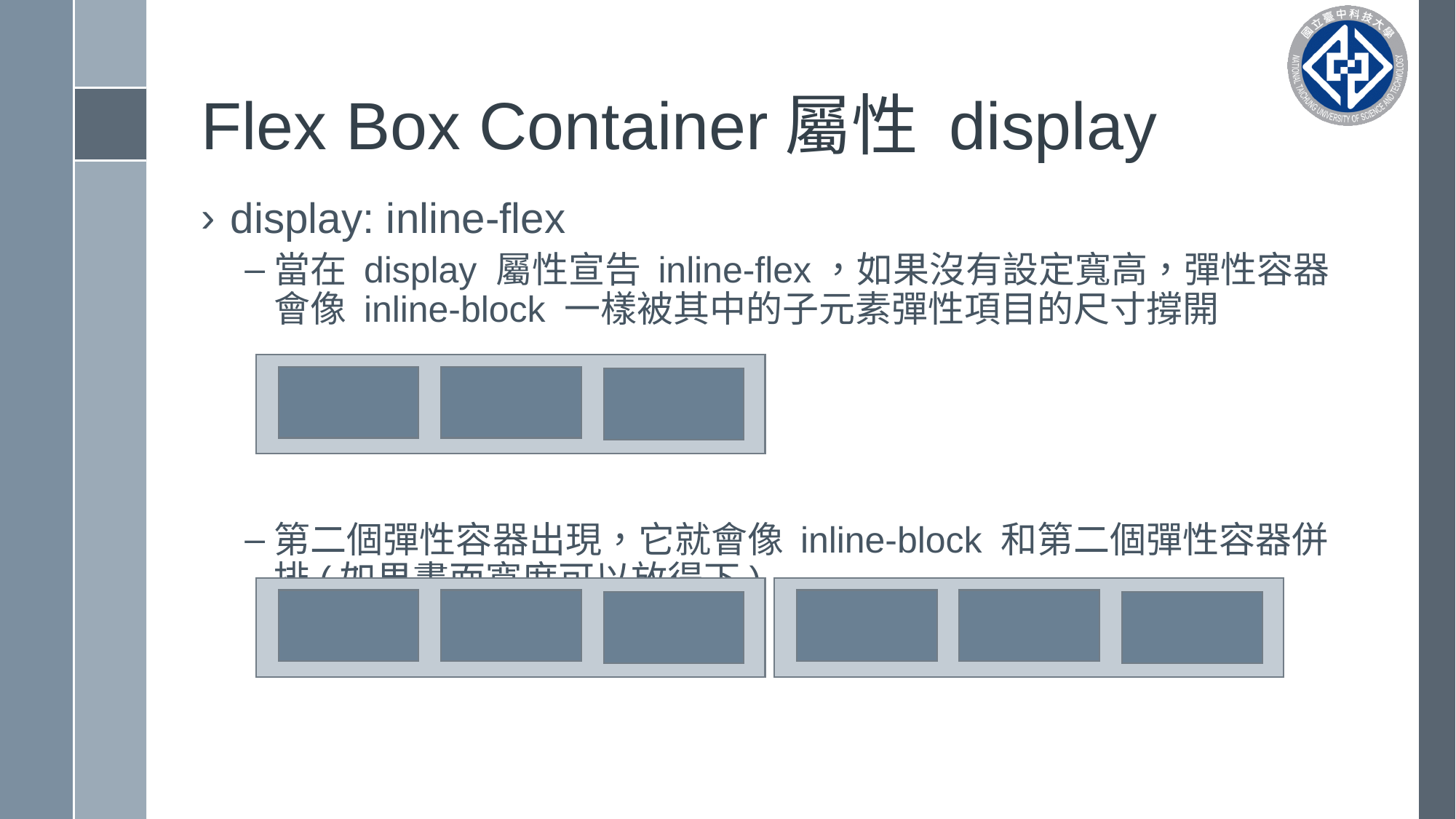

# Flex Box Container屬性 display
display: inline-flex
當在 display 屬性宣告 inline-flex，如果沒有設定寬高，彈性容器會像 inline-block 一樣被其中的子元素彈性項目的尺寸撐開

第二個彈性容器出現，它就會像 inline-block 和第二個彈性容器併排(如果畫面寬度可以放得下)